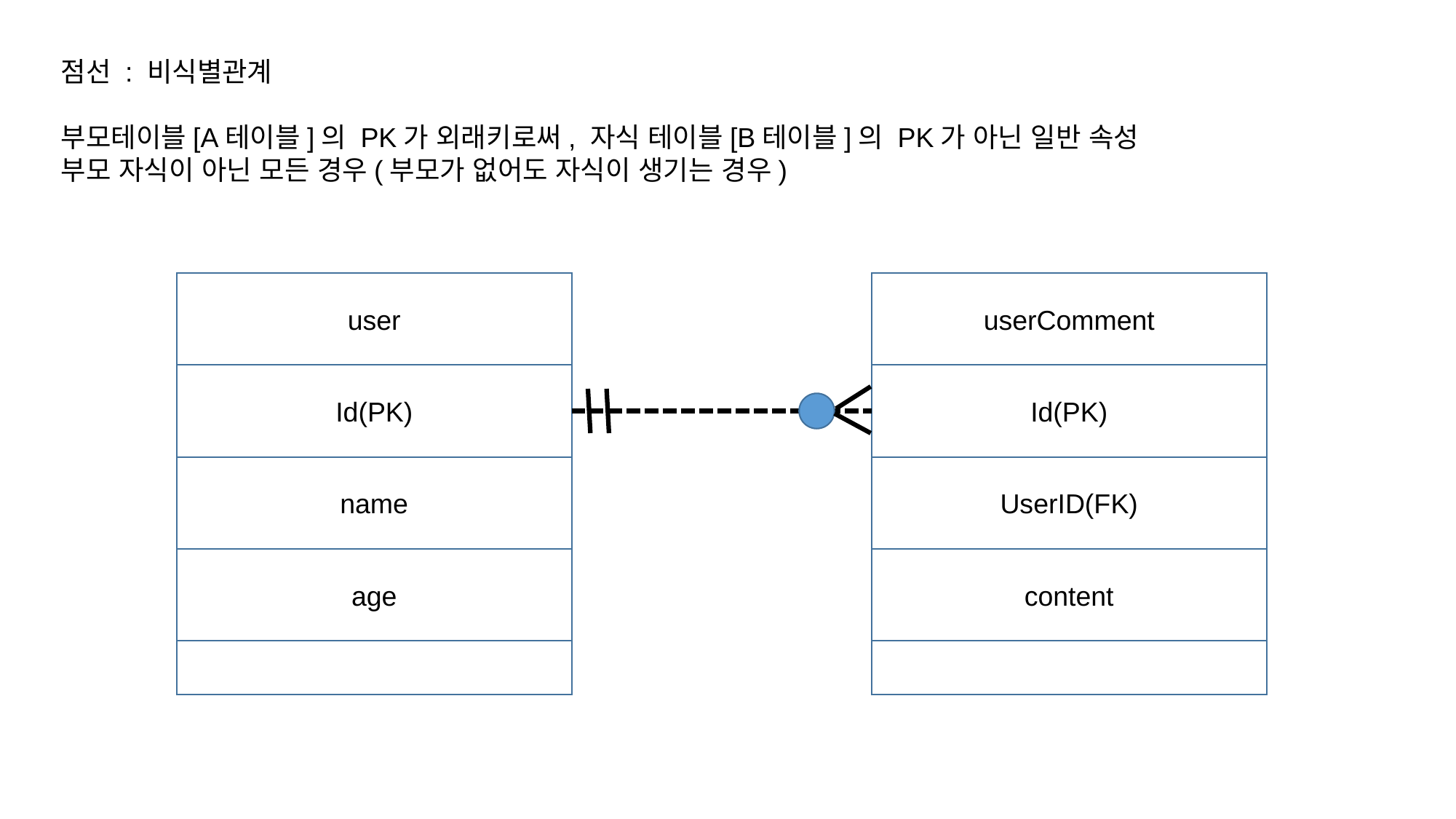

점선 : 비식별관계

부모테이블[A테이블]의 PK가 외래키로써, 자식 테이블[B테이블]의 PK가 아닌 일반 속성
부모 자식이 아닌 모든 경우(부모가 없어도 자식이 생기는 경우)
속성
user
속성
userComment
Id(PK)
Id(PK)

name
UserID(FK)
age
content